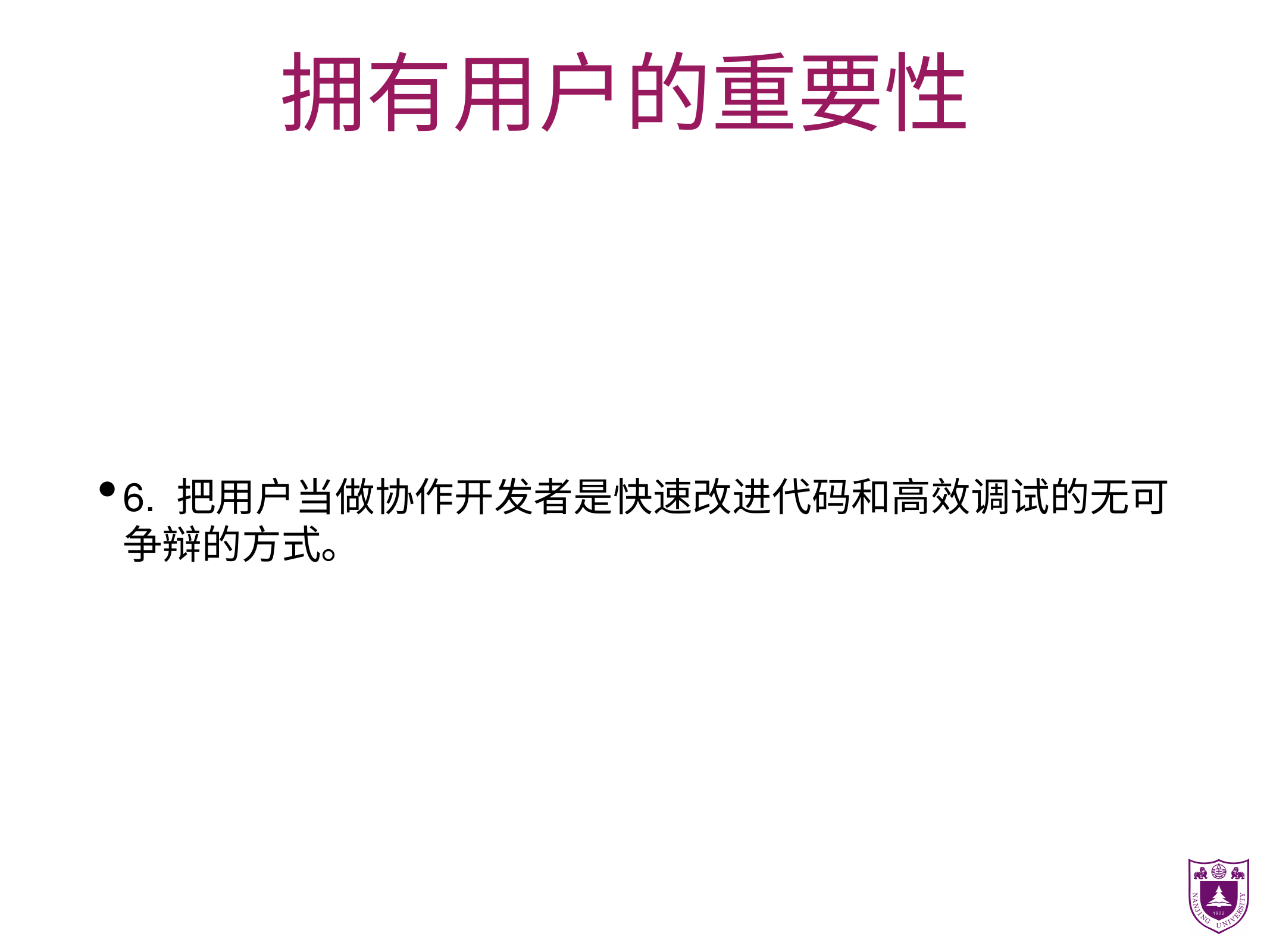

# 拥有用户的重要性
6. 把用户当做协作开发者是快速改进代码和高效调试的无可争辩的方式。